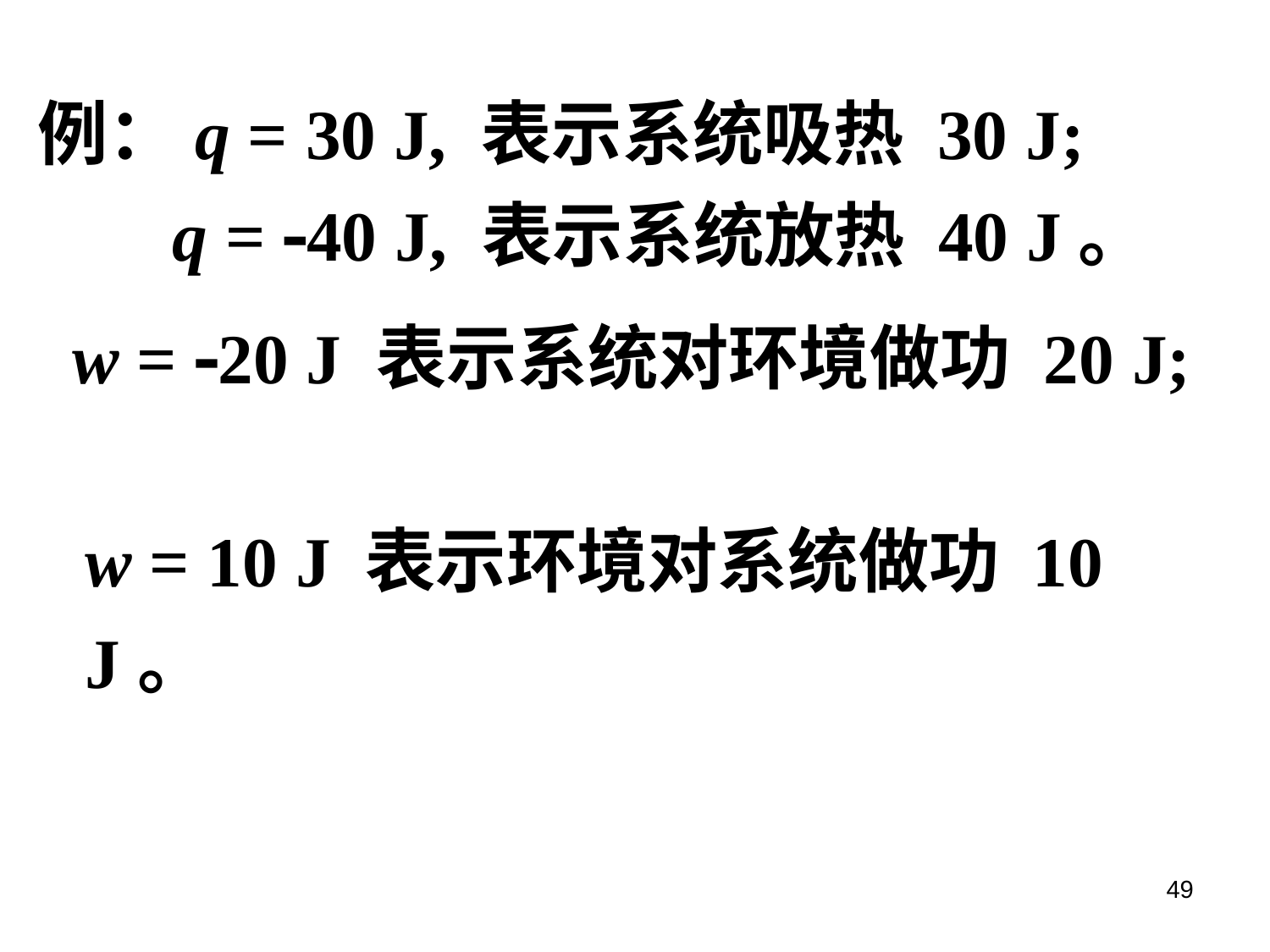

例：q = 30 J, 表示系统吸热 30 J;
　q = −40 J, 表示系统放热 40 J。
  w = −20 J 表示系统对环境做功 20 J;
w = 10 J 表示环境对系统做功 10 J。
49